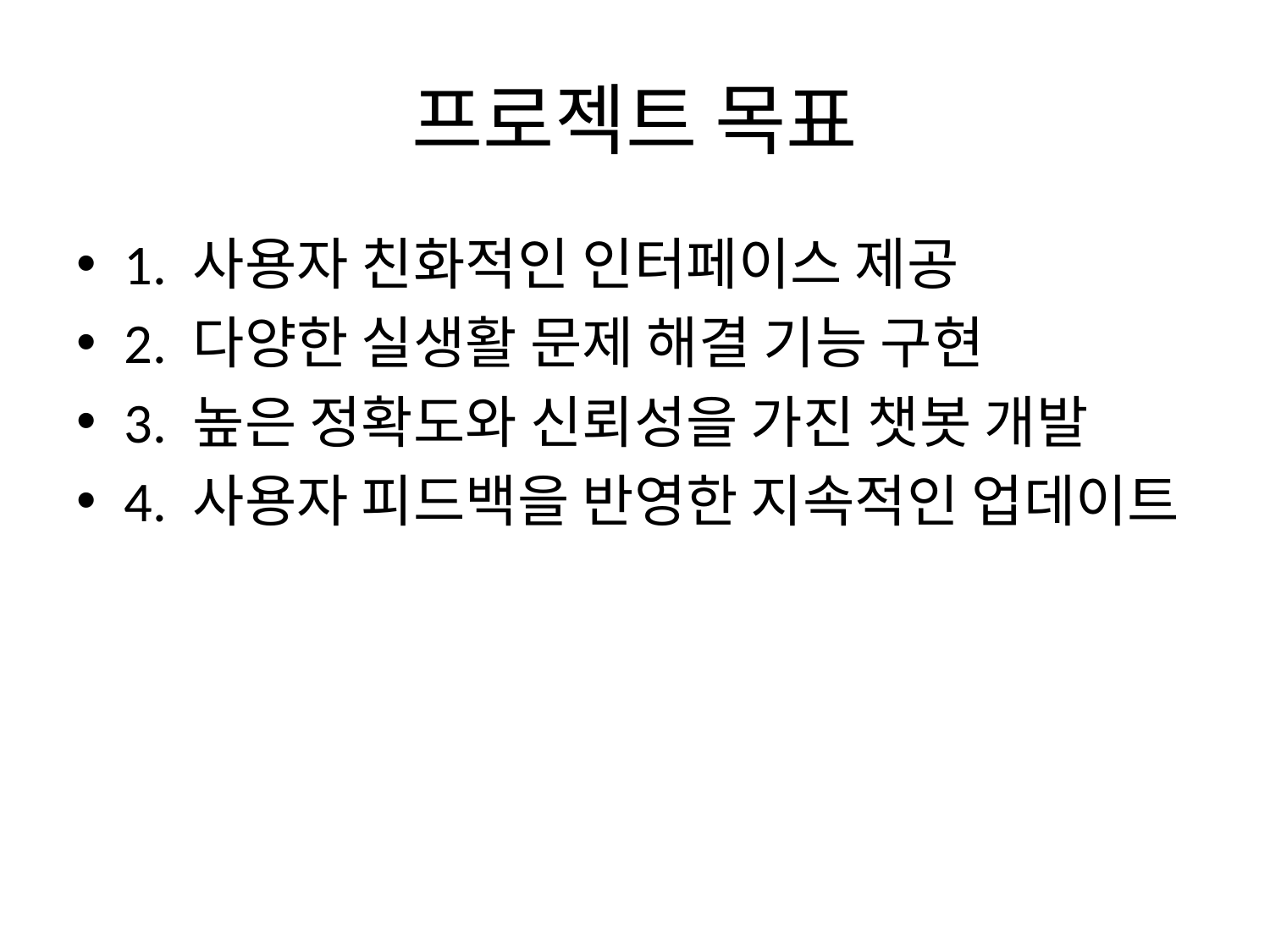

# 프로젝트 목표
1. 사용자 친화적인 인터페이스 제공
2. 다양한 실생활 문제 해결 기능 구현
3. 높은 정확도와 신뢰성을 가진 챗봇 개발
4. 사용자 피드백을 반영한 지속적인 업데이트